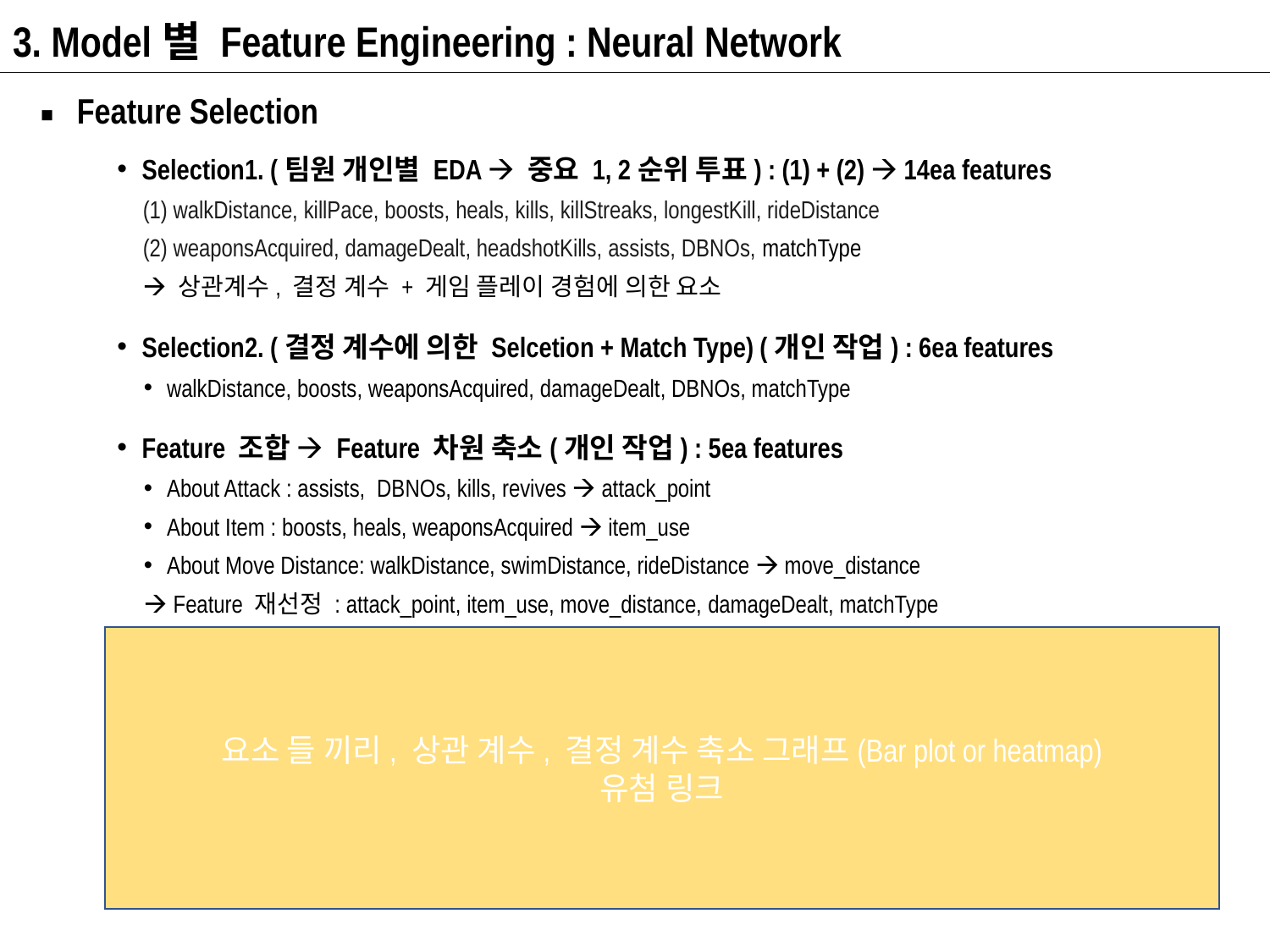

3. Model별 Feature Engineering : Neural Network
Feature Selection
Selection1. (팀원 개인별 EDA 🡪 중요 1, 2순위 투표) : (1) + (2) 🡪 14ea features
(1) walkDistance, killPace, boosts, heals, kills, killStreaks, longestKill, rideDistance
(2) weaponsAcquired, damageDealt, headshotKills, assists, DBNOs, matchType
🡪 상관계수, 결정 계수 + 게임 플레이 경험에 의한 요소
Selection2. (결정 계수에 의한 Selcetion + Match Type) (개인 작업) : 6ea features
walkDistance, boosts, weaponsAcquired, damageDealt, DBNOs, matchType
Feature 조합 🡪 Feature 차원 축소(개인 작업) : 5ea features
About Attack : assists,  DBNOs, kills, revives 🡪 attack_point
About Item : boosts, heals, weaponsAcquired 🡪 item_use
About Move Distance: walkDistance, swimDistance, rideDistance 🡪 move_distance
🡪 Feature 재선정 : attack_point, item_use, move_distance, damageDealt, matchType
요소 들 끼리, 상관 계수, 결정 계수 축소 그래프(Bar plot or heatmap)
유첨 링크